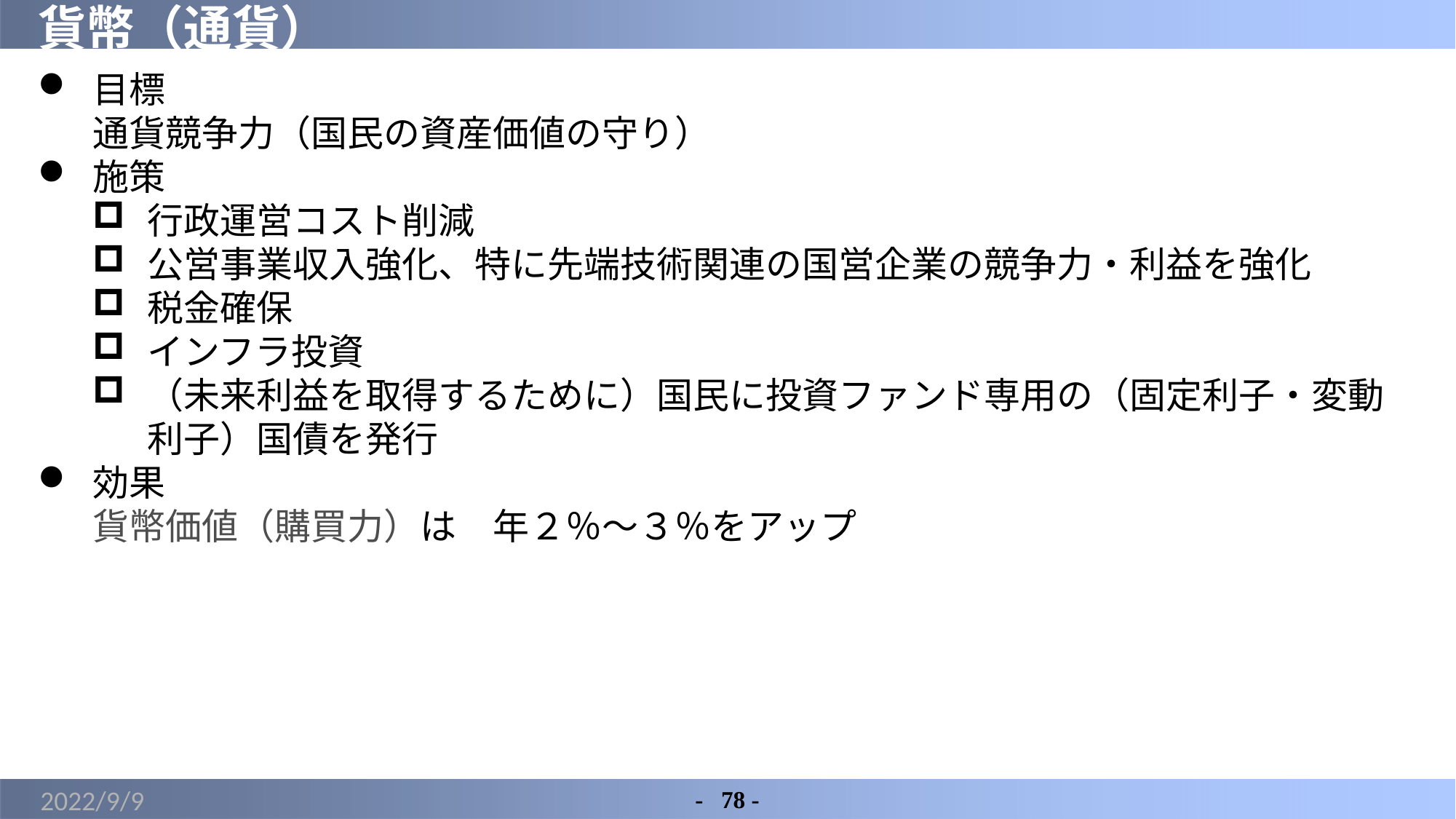

# 貨幣（通貨）
目標
通貨競争力（国民の資産価値の守り）
施策
行政運営コスト削減
公営事業収入強化、特に先端技術関連の国営企業の競争力・利益を強化
税金確保
インフラ投資
（未来利益を取得するために）国民に投資ファンド専用の（固定利子・変動利子）国債を発行
効果
貨幣価値（購買力）は　年２％～３％をアップ
2022/9/9
-	78 -